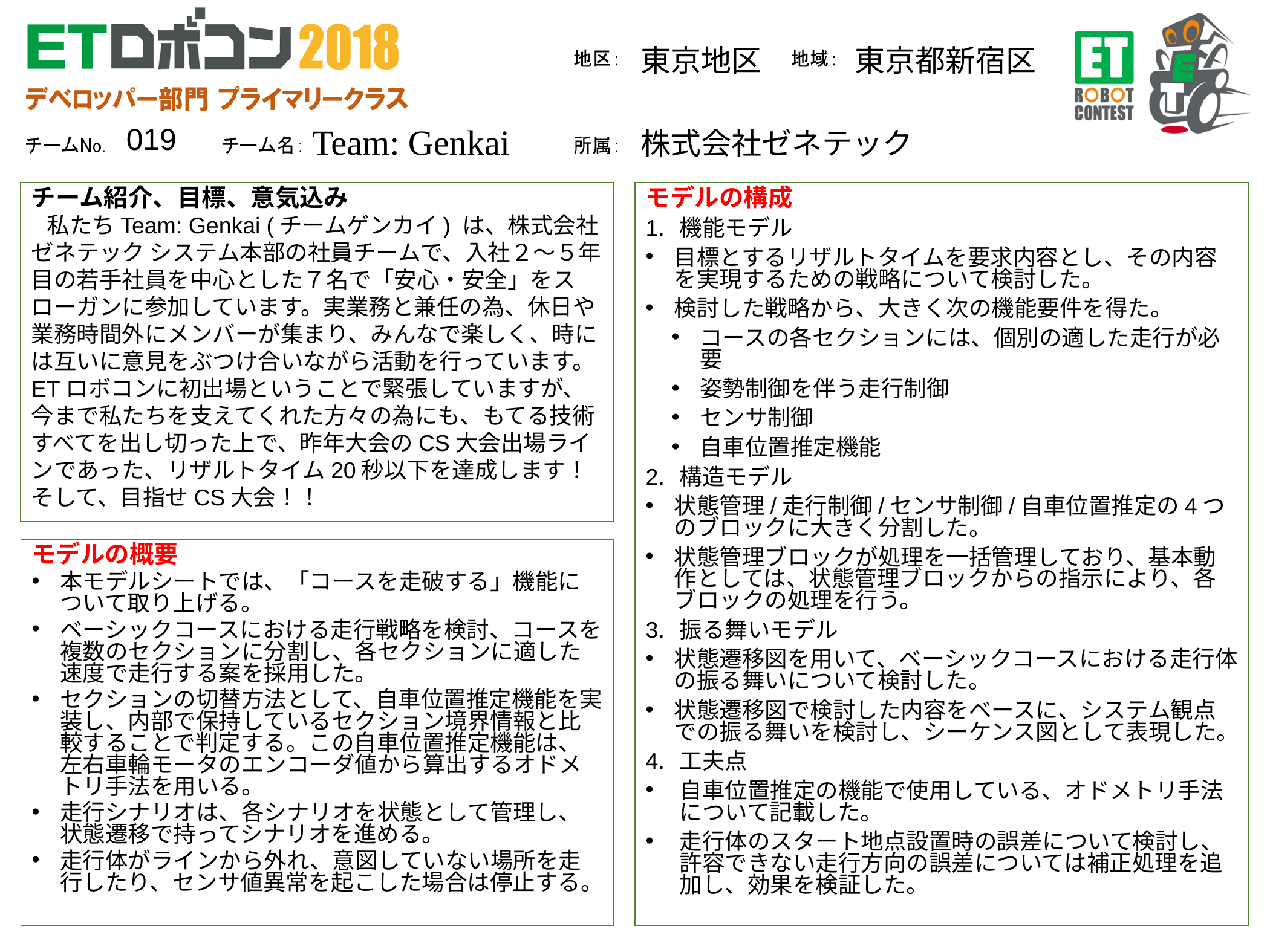

東京地区
東京都新宿区
019
株式会社ゼネテック
Team: Genkai
チーム紹介、目標、意気込み
  私たちTeam: Genkai (チームゲンカイ) は、株式会社ゼネテック システム本部の社員チームで、入社２～５年目の若手社員を中心とした７名で「安心・安全」をスローガンに参加しています。実業務と兼任の為、休日や業務時間外にメンバーが集まり、みんなで楽しく、時には互いに意見をぶつけ合いながら活動を行っています。ETロボコンに初出場ということで緊張していますが、今まで私たちを支えてくれた方々の為にも、もてる技術すべてを出し切った上で、昨年大会のCS大会出場ラインであった、リザルトタイム20秒以下を達成します！そして、目指せCS大会！！
モデルの構成
機能モデル
目標とするリザルトタイムを要求内容とし、その内容を実現するための戦略について検討した。
検討した戦略から、大きく次の機能要件を得た。
コースの各セクションには、個別の適した走行が必要
姿勢制御を伴う走行制御
センサ制御
自車位置推定機能
構造モデル
状態管理/走行制御/センサ制御/自車位置推定の4つのブロックに大きく分割した。
状態管理ブロックが処理を一括管理しており、基本動作としては、状態管理ブロックからの指示により、各ブロックの処理を行う。
振る舞いモデル
状態遷移図を用いて、ベーシックコースにおける走行体の振る舞いについて検討した。
状態遷移図で検討した内容をベースに、システム観点での振る舞いを検討し、シーケンス図として表現した。
工夫点
自車位置推定の機能で使用している、オドメトリ手法について記載した。
走行体のスタート地点設置時の誤差について検討し、許容できない走行方向の誤差については補正処理を追加し、効果を検証した。

モデルの概要
本モデルシートでは、「コースを走破する」機能について取り上げる。
ベーシックコースにおける走行戦略を検討、コースを複数のセクションに分割し、各セクションに適した速度で走行する案を採用した。
セクションの切替方法として、自車位置推定機能を実装し、内部で保持しているセクション境界情報と比較することで判定する。この自車位置推定機能は、左右車輪モータのエンコーダ値から算出するオドメトリ手法を用いる。
走行シナリオは、各シナリオを状態として管理し、状態遷移で持ってシナリオを進める。
走行体がラインから外れ、意図していない場所を走行したり、センサ値異常を起こした場合は停止する。